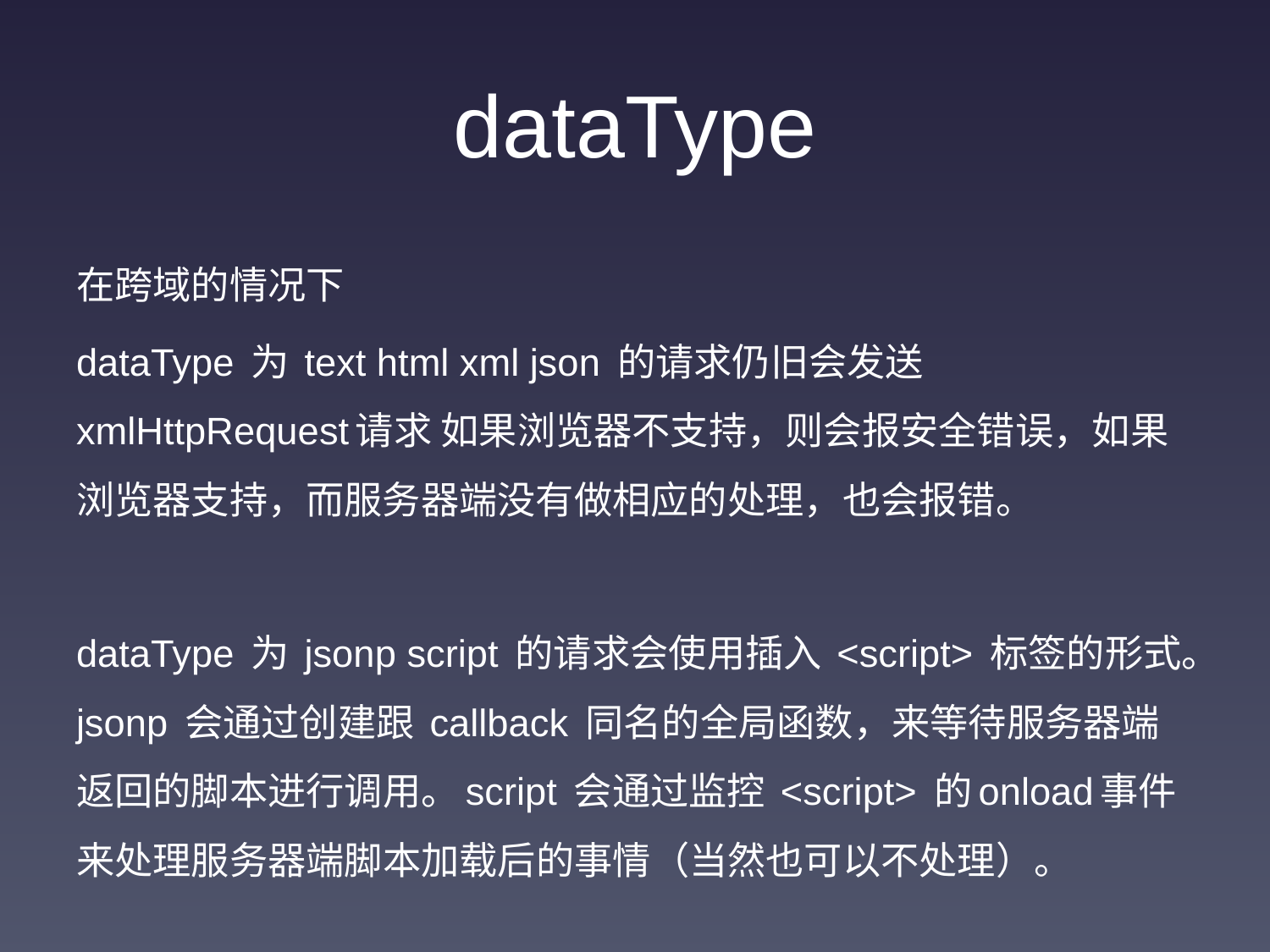

# dataType
在跨域的情况下
dataType 为 text html xml json 的请求仍旧会发送xmlHttpRequest请求 如果浏览器不支持，则会报安全错误，如果浏览器支持，而服务器端没有做相应的处理，也会报错。

dataType 为 jsonp script 的请求会使用插入 <script> 标签的形式。jsonp 会通过创建跟 callback 同名的全局函数，来等待服务器端返回的脚本进行调用。script 会通过监控 <script> 的onload事件来处理服务器端脚本加载后的事情（当然也可以不处理）。